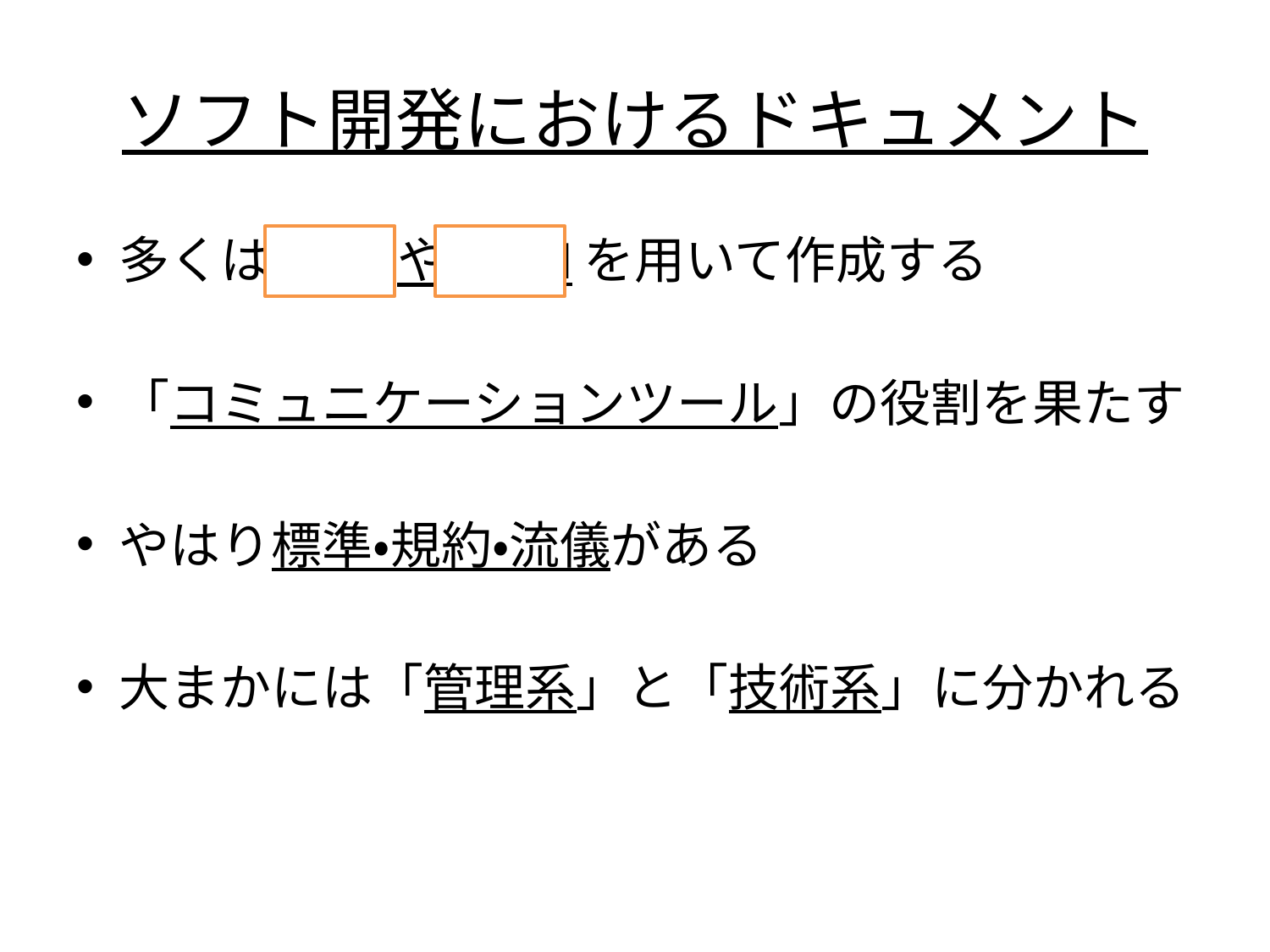

# ソフト開発におけるドキュメント
多くはExcelやWordを用いて作成する

「コミュニケーションツール」の役割を果たす

やはり標準・規約・流儀がある

大まかには「管理系」と「技術系」に分かれる